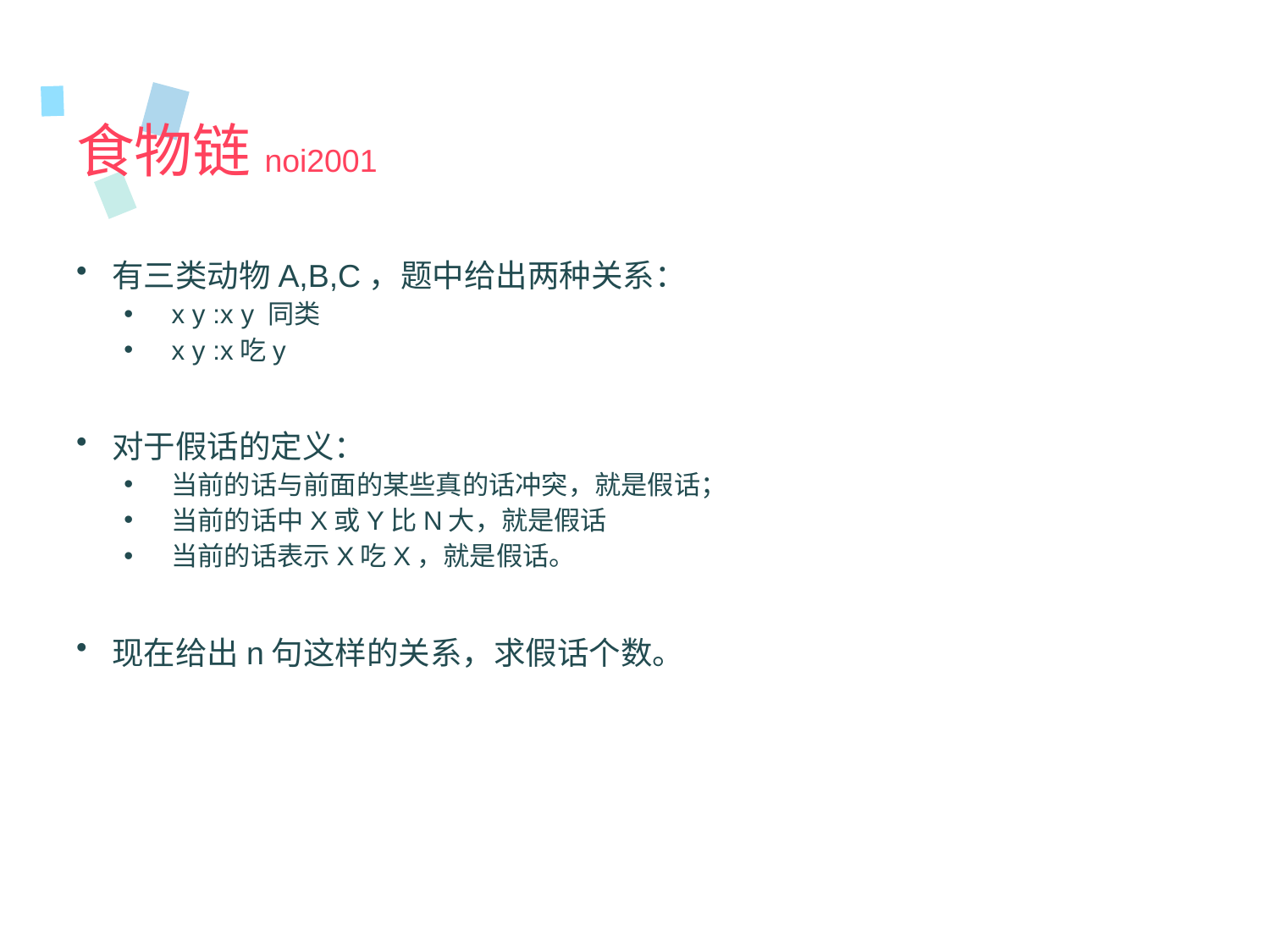

# 食物链noi2001
有三类动物A,B,C，题中给出两种关系：
x y :x y 同类
x y :x吃y

对于假话的定义：
当前的话与前面的某些真的话冲突，就是假话；
当前的话中X或Y比N大，就是假话
当前的话表示X吃X，就是假话。

现在给出n句这样的关系，求假话个数。